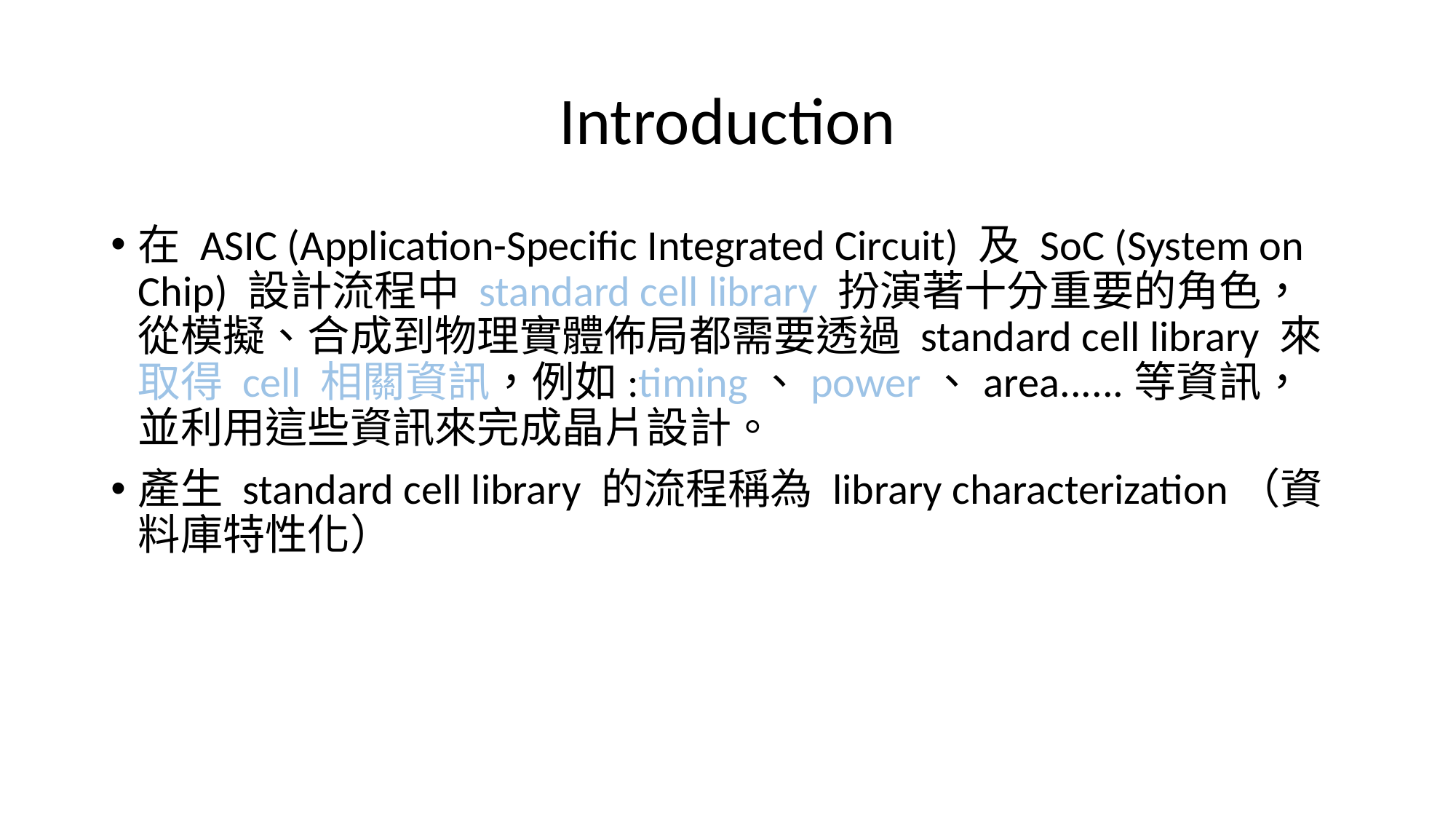

# Introduction
在 ASIC (Application-Specific Integrated Circuit) 及 SoC (System on Chip) 設計流程中 standard cell library 扮演著十分重要的角色，從模擬、合成到物理實體佈局都需要透過 standard cell library 來取得 cell 相關資訊，例如:timing、power、area......等資訊，並利用這些資訊來完成晶片設計。
產生 standard cell library 的流程稱為 library characterization（資料庫特性化）